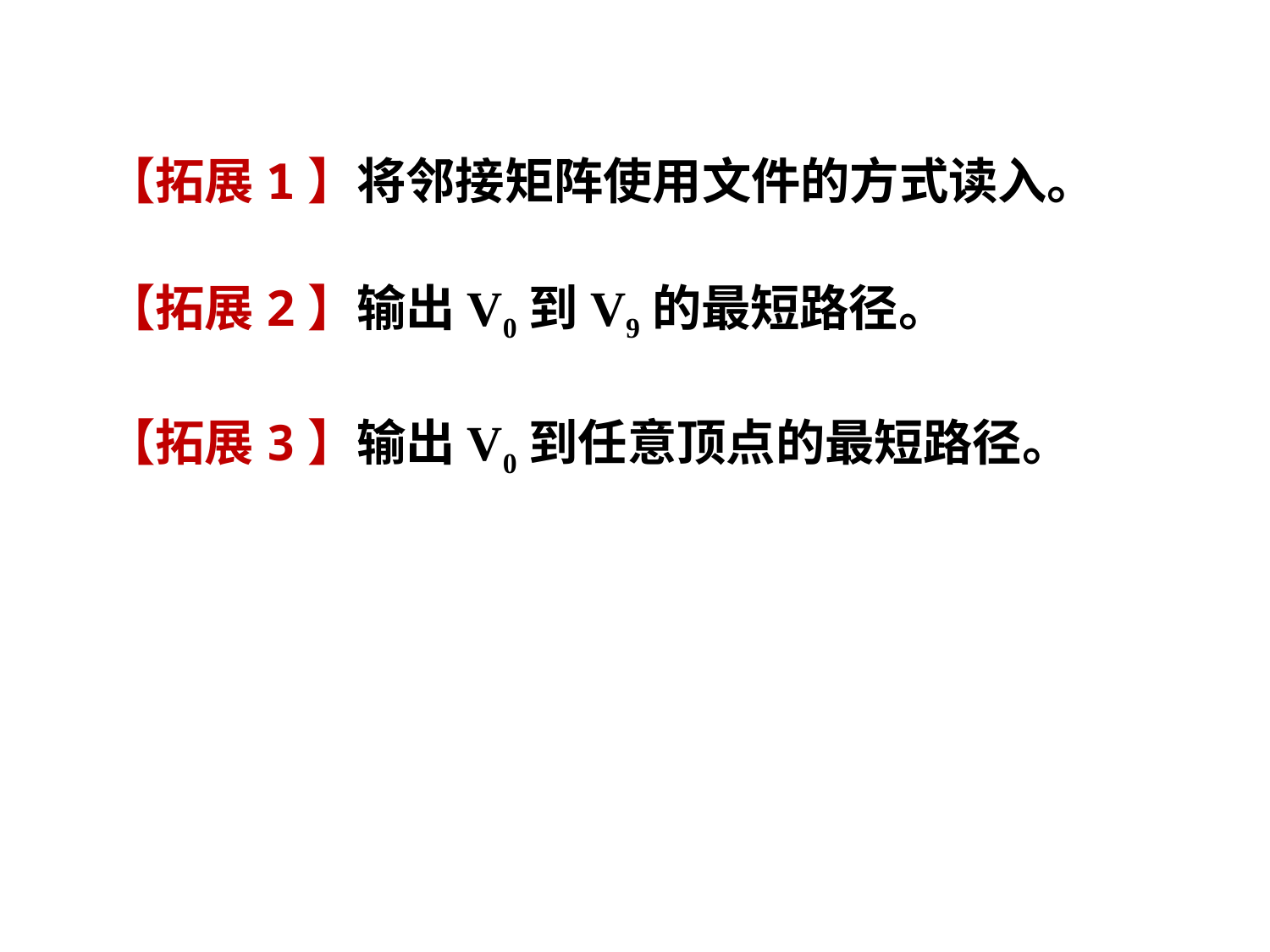

【拓展1】将邻接矩阵使用文件的方式读入。
【拓展2】输出V0到V9的最短路径。
【拓展3】输出V0到任意顶点的最短路径。